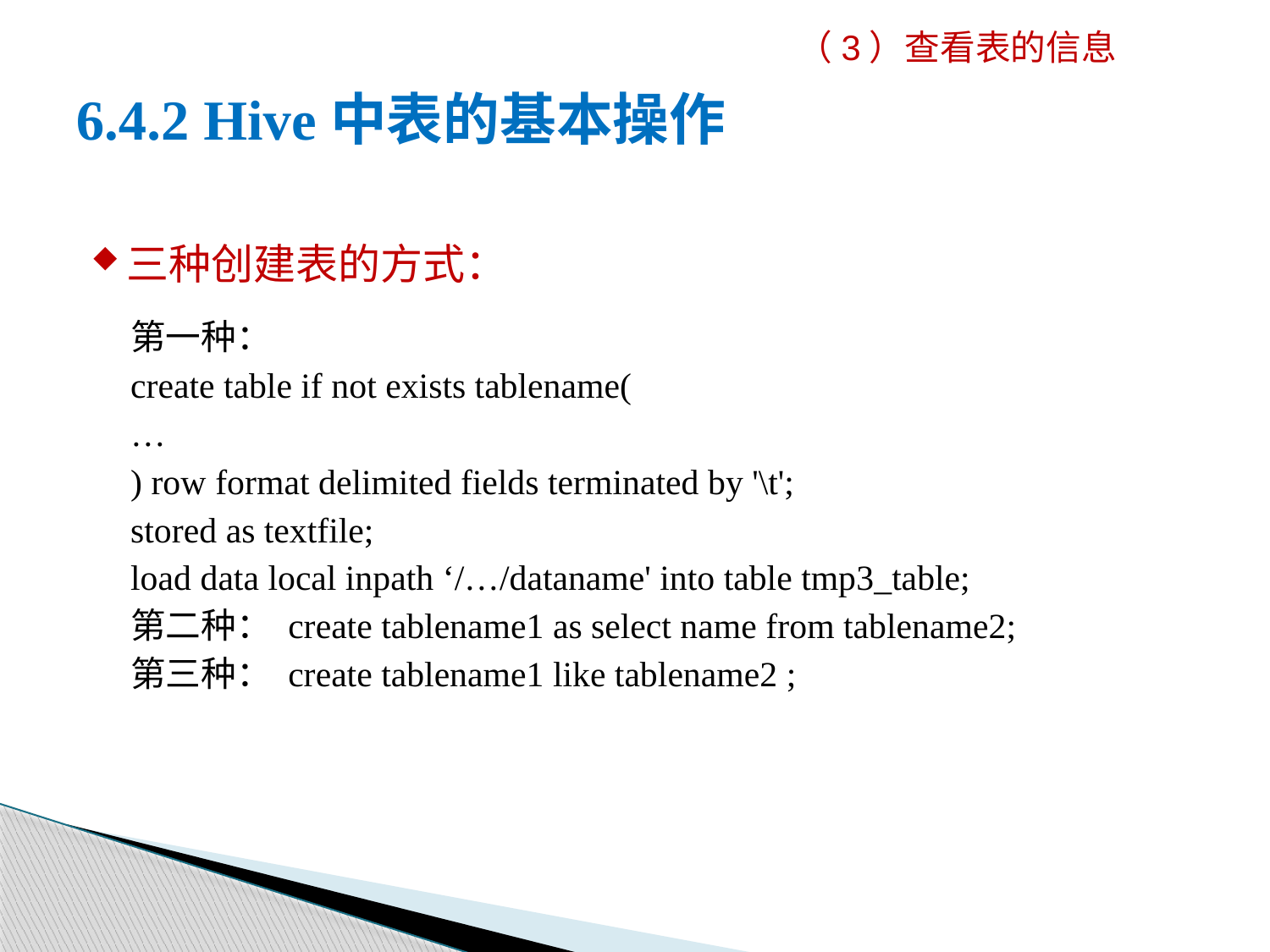

（3）查看表的信息
6.4.2 Hive中表的基本操作
三种创建表的方式：
第一种：
create table if not exists tablename(
…
) row format delimited fields terminated by '\t';
stored as textfile;
load data local inpath ‘/…/dataname' into table tmp3_table;
第二种： create tablename1 as select name from tablename2;
第三种： create tablename1 like tablename2 ;